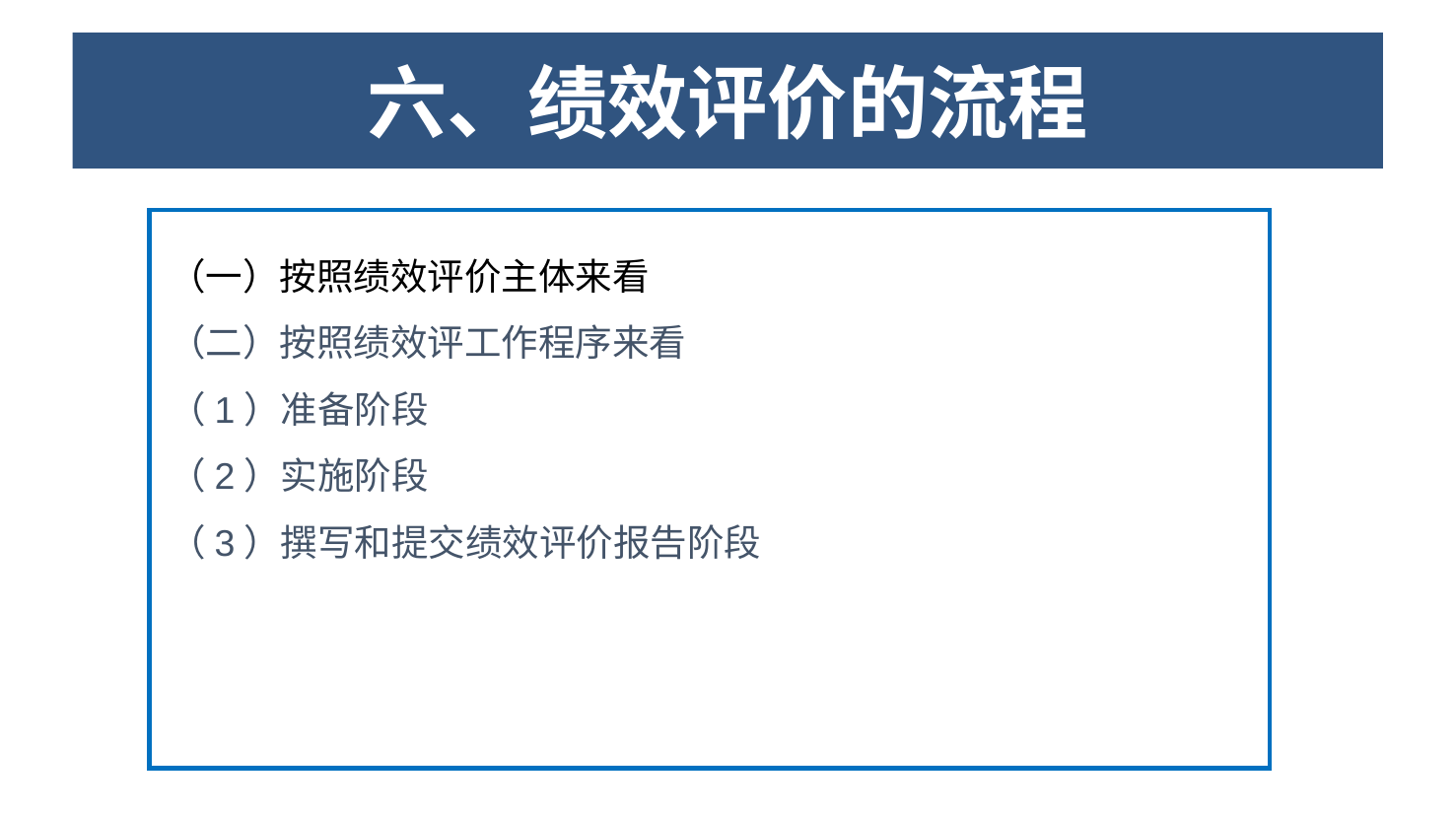

单击添加标题
# 六、绩效评价的流程

（一）按照绩效评价主体来看
（二）按照绩效评工作程序来看
（1）准备阶段
（2）实施阶段
（3）撰写和提交绩效评价报告阶段
（一）主体
02
03
04